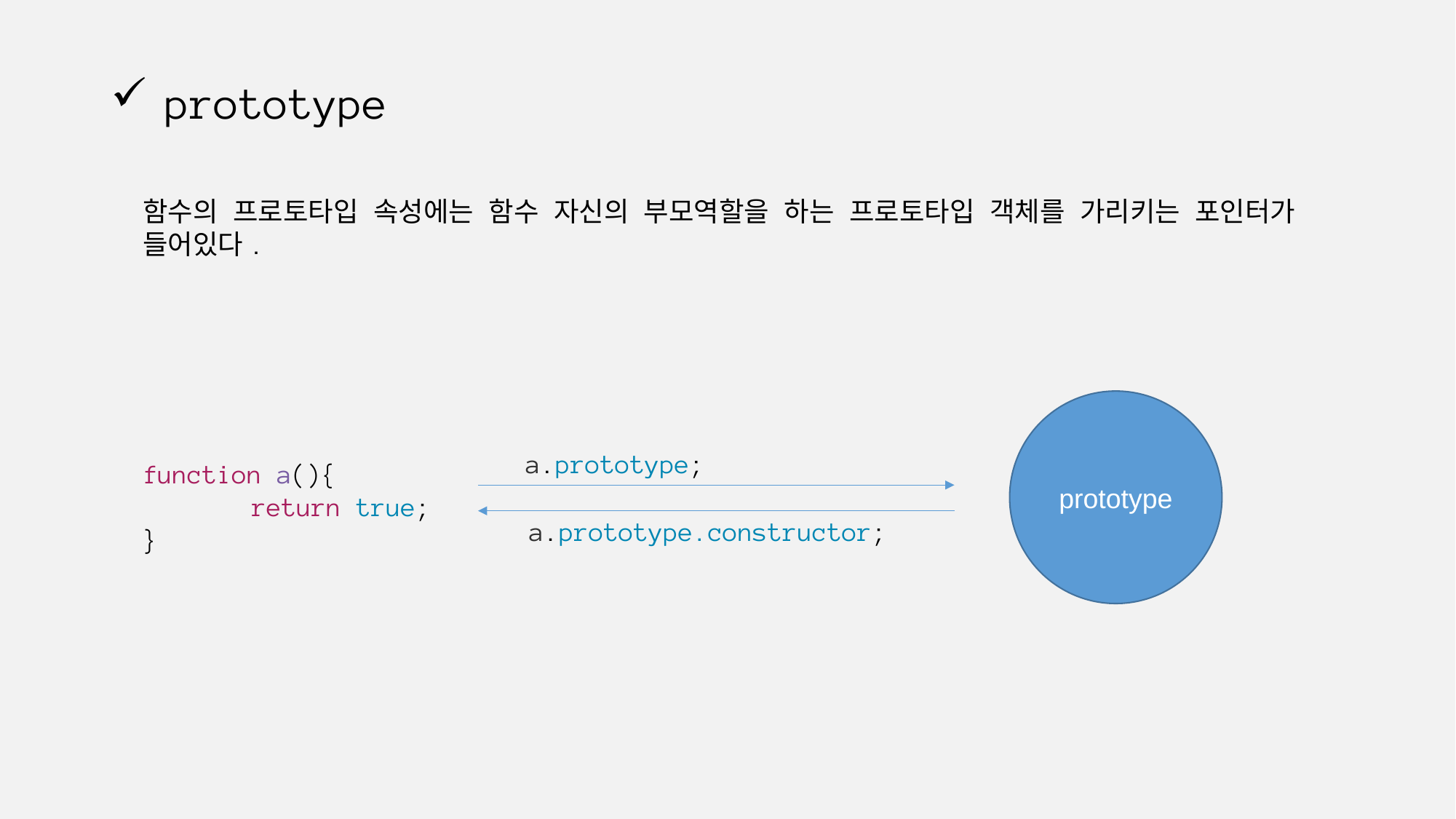

# prototype
함수의 프로토타입 속성에는 함수 자신의 부모역할을 하는 프로토타입 객체를 가리키는 포인터가 들어있다.

function a(){
	return true;
}

prototype
a.prototype;
a.prototype.constructor;